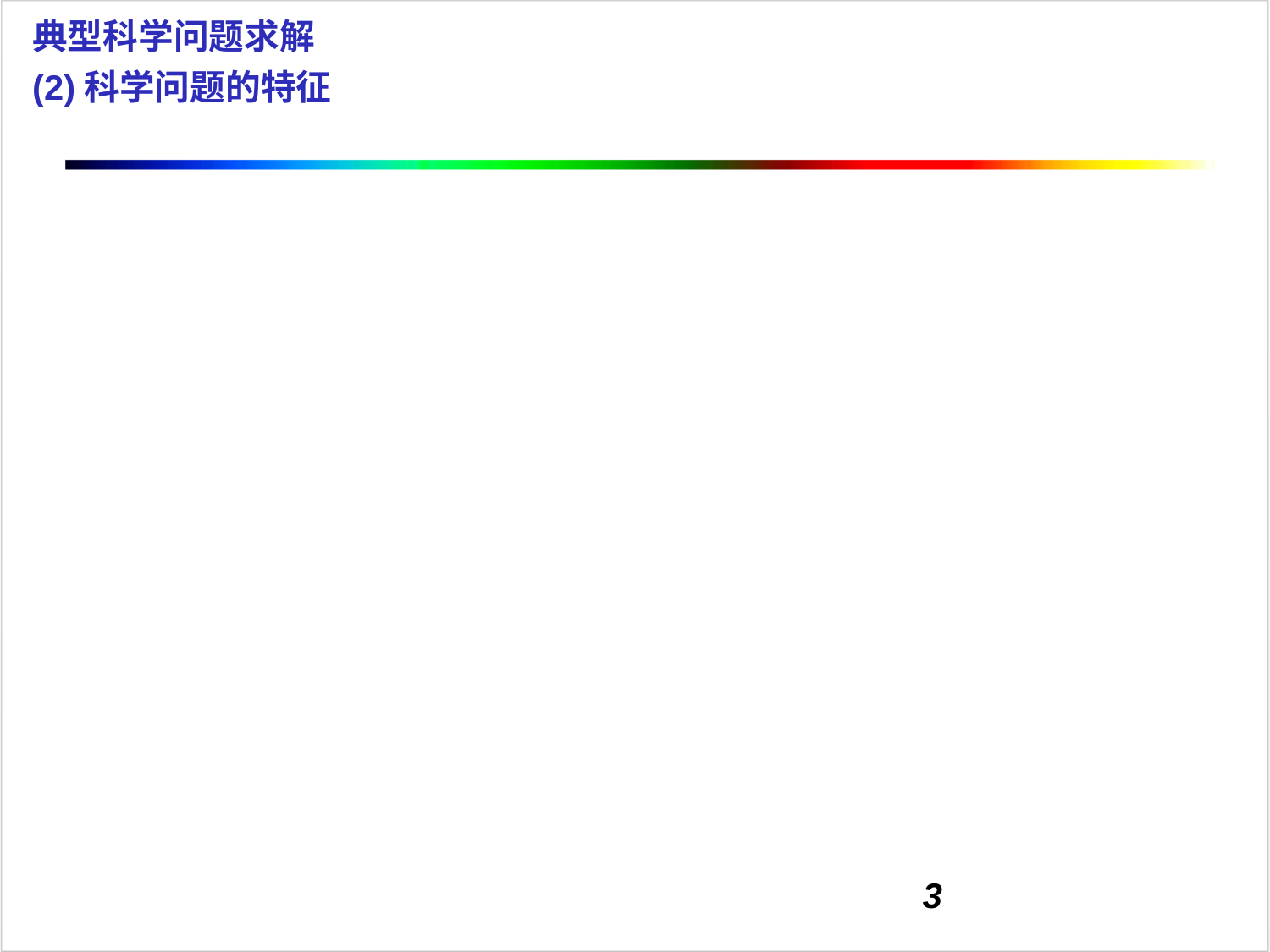

典型科学问题求解
(2)科学问题的特征
时代性：每一个时代都有它自己的科学问题
混沌性：渴望对新知识的追求，追求开始的时候是模糊不清的
可解决性
可变异性：能引出另外具有可解决性的科学问题
可待解性：绝非永远不可解决

3